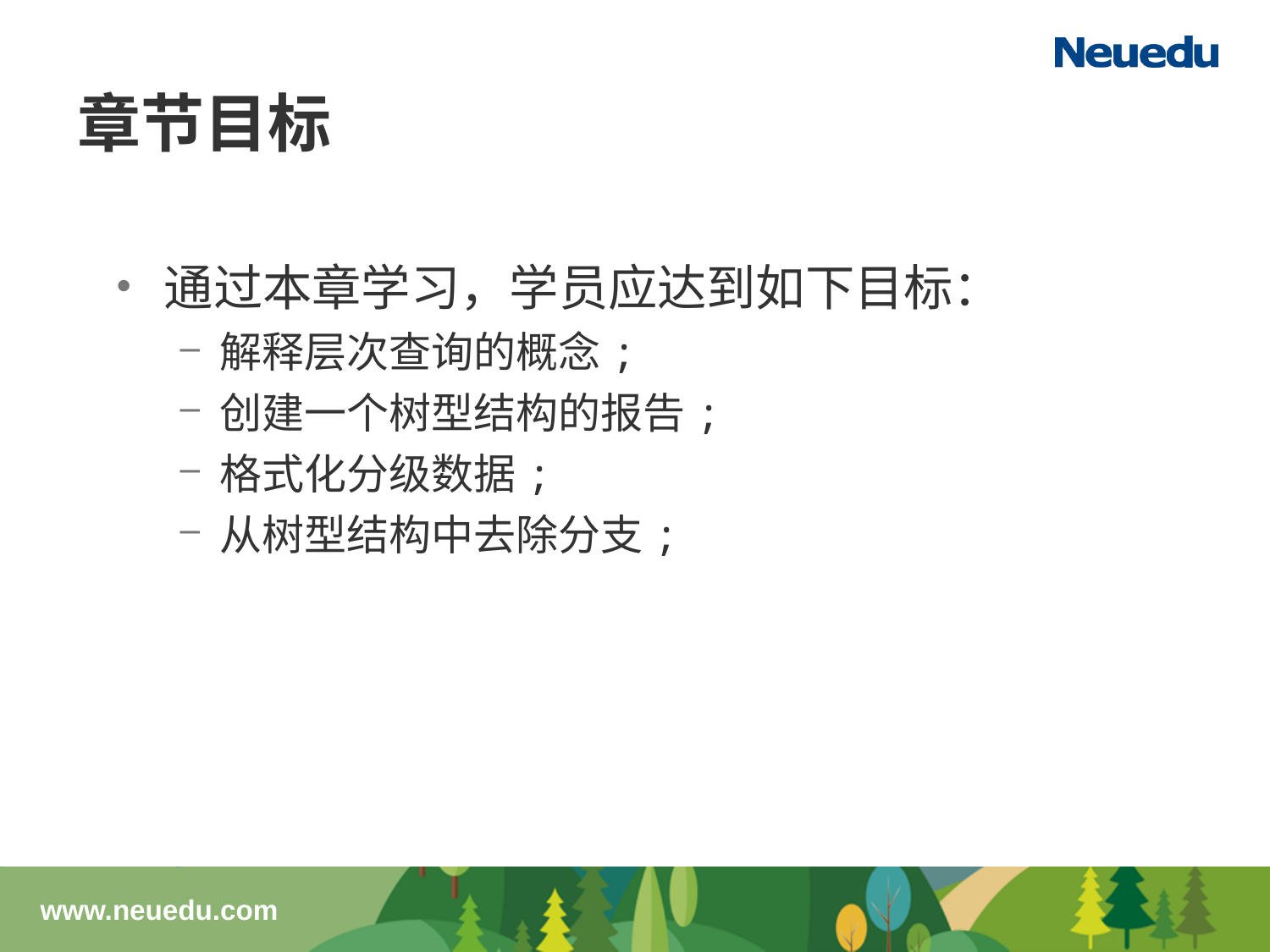

章节目标
通过本章学习，学员应达到如下目标：
解释层次查询的概念;
创建一个树型结构的报告;
格式化分级数据;
从树型结构中去除分支;